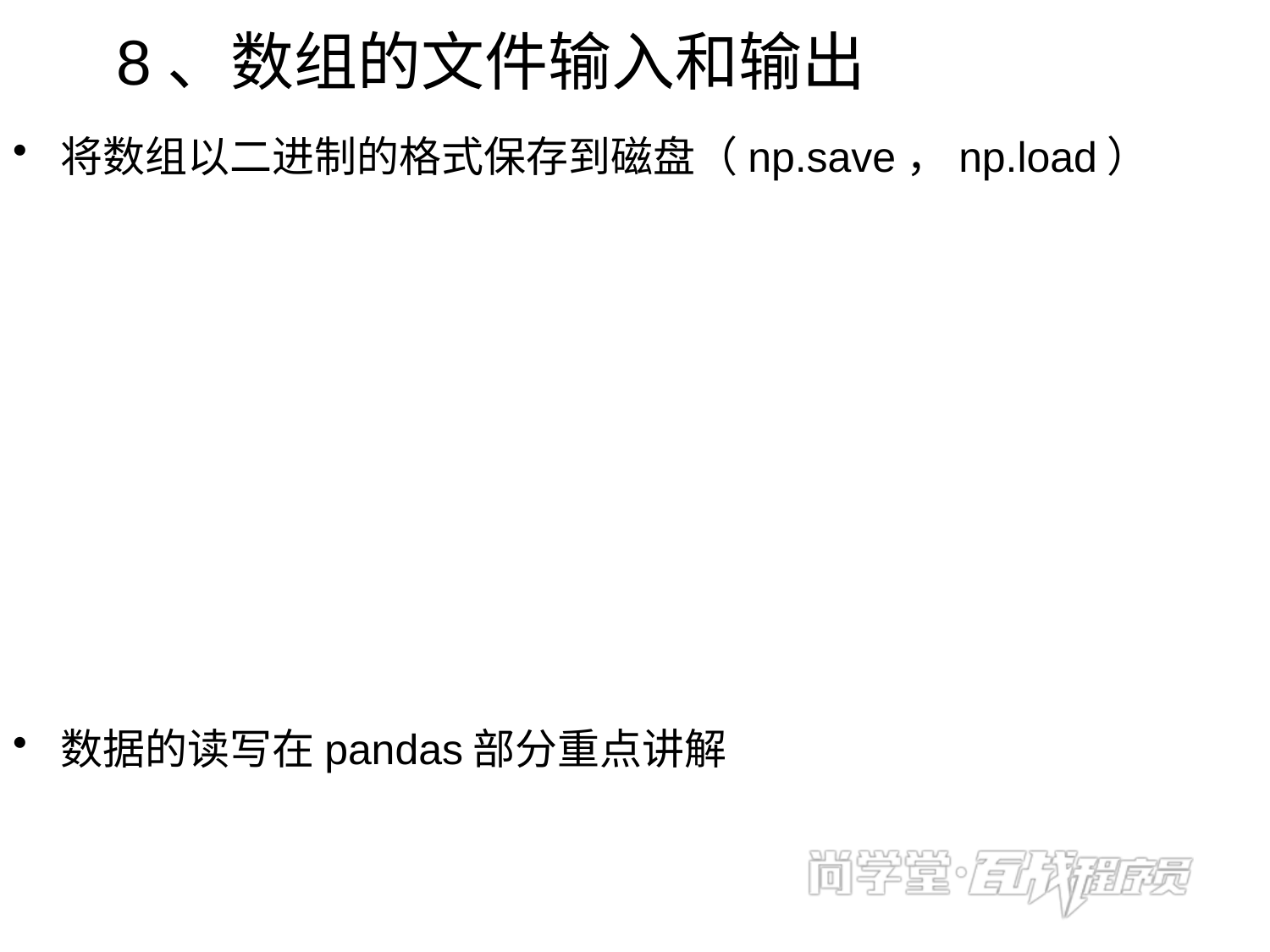

# 8、数组的文件输入和输出
将数组以二进制的格式保存到磁盘（np.save，np.load）

数据的读写在pandas部分重点讲解